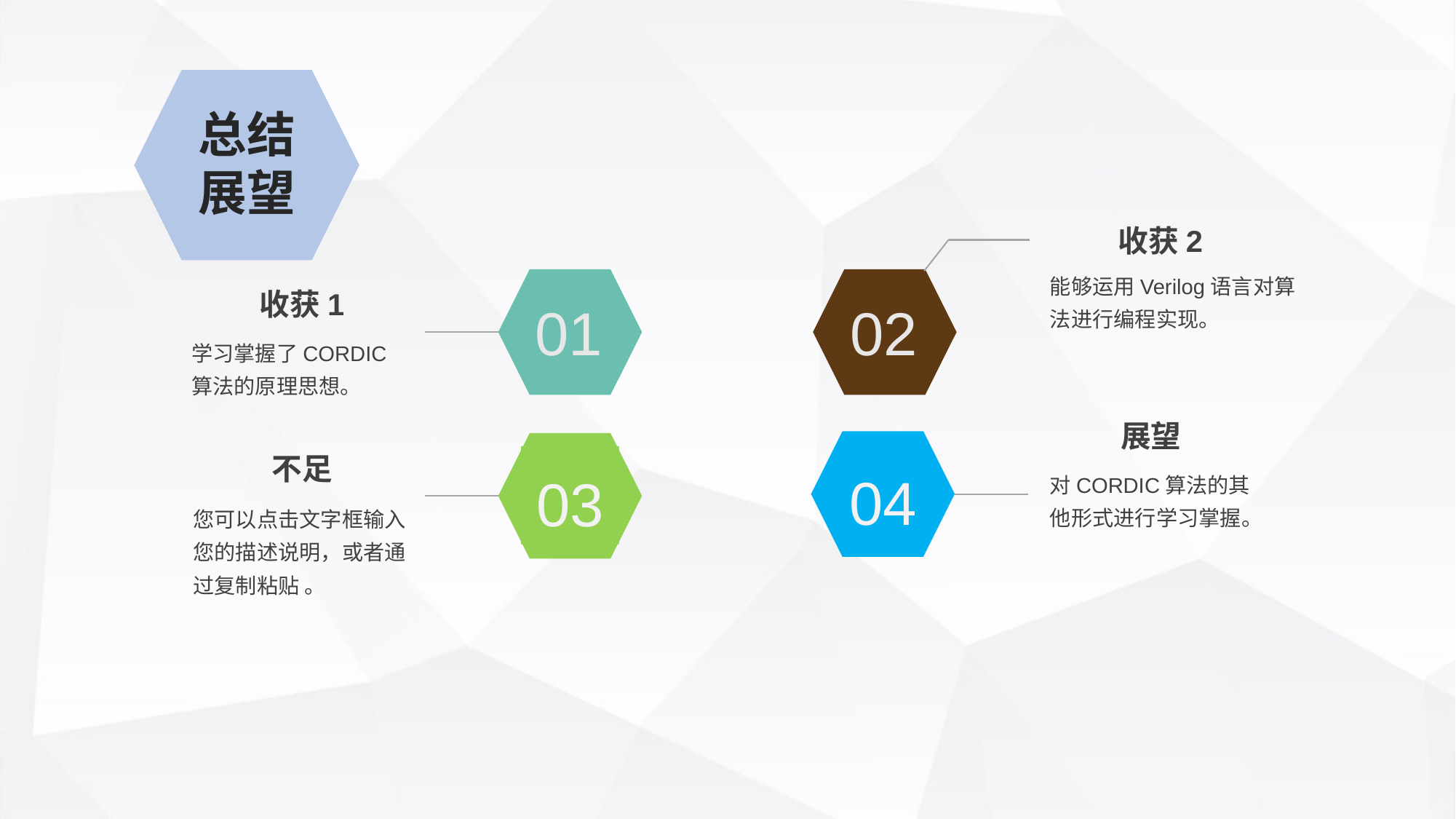

总结展望
收获2
能够运用Verilog语言对算法进行编程实现。

01

02
收获1
学习掌握了CORDIC算法的原理思想。
展望

04

03
不足
对CORDIC算法的其他形式进行学习掌握。
您可以点击文字框输入您的描述说明，或者通过复制粘贴 。